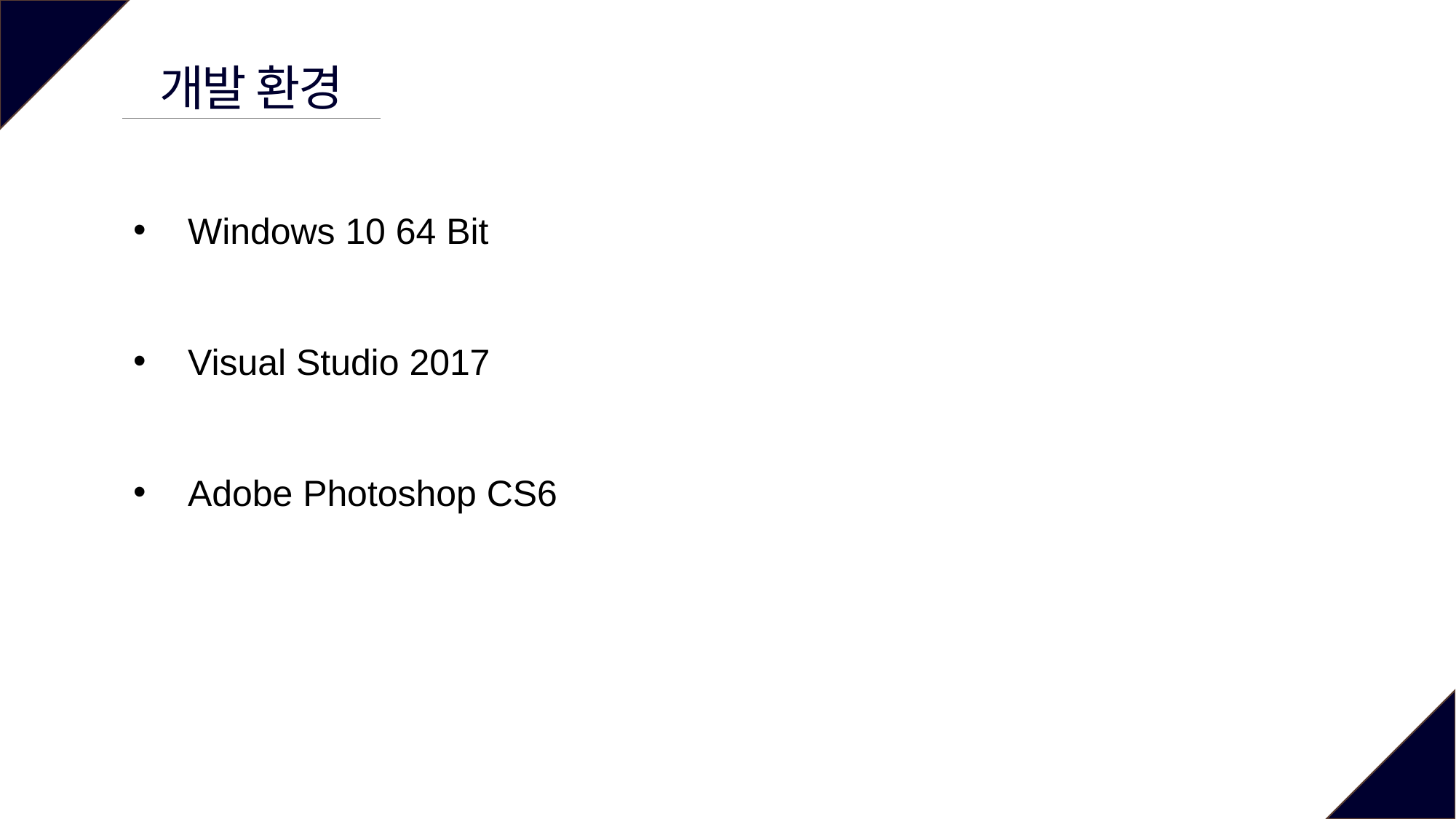

개발 환경
Windows 10 64 Bit

Visual Studio 2017

Adobe Photoshop CS6